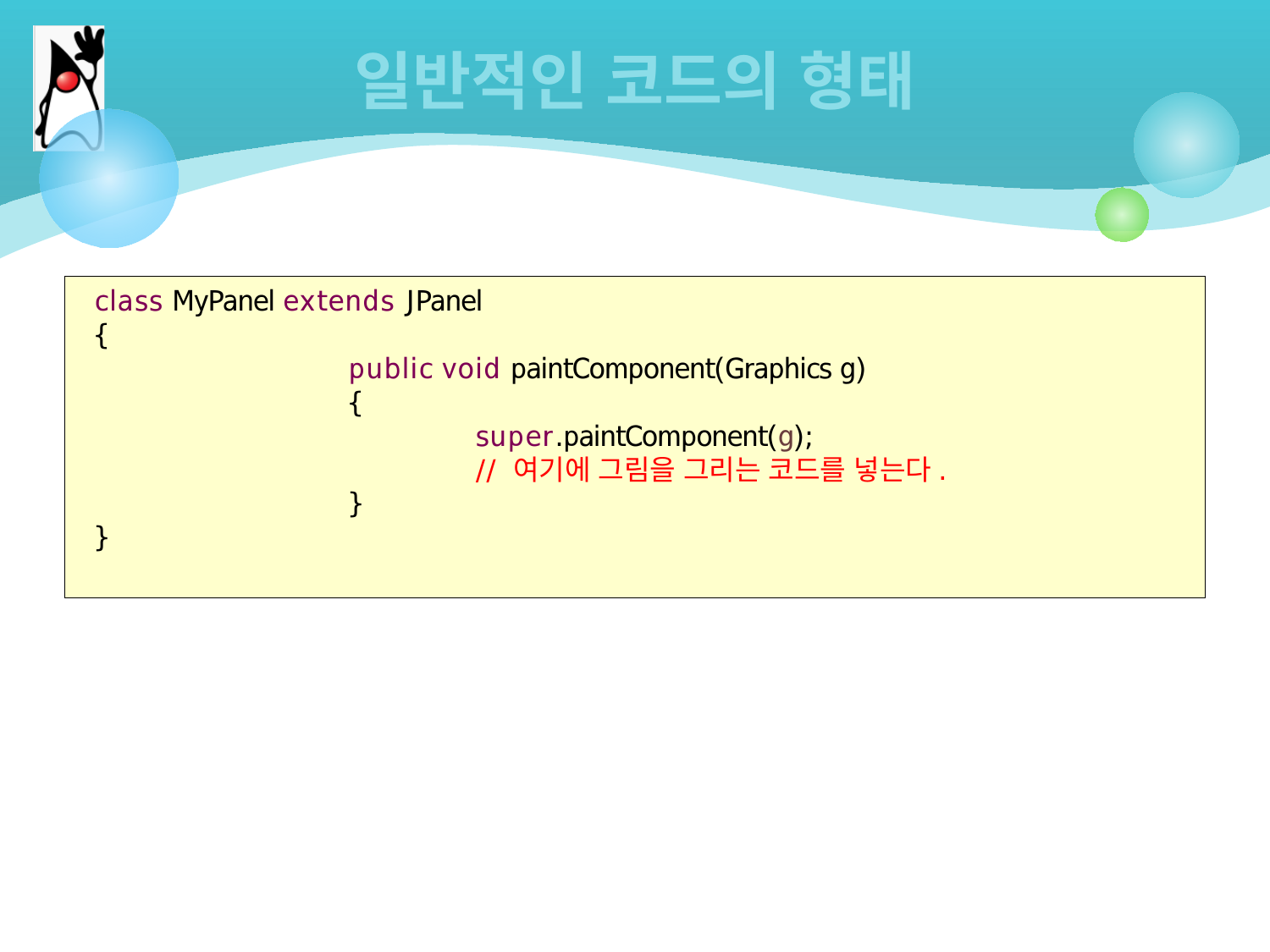

# 일반적인 코드의 형태
class MyPanel extends JPanel
{
		public void paintComponent(Graphics g)
		{
			super.paintComponent(g);
			// 여기에 그림을 그리는 코드를 넣는다.
		}
}